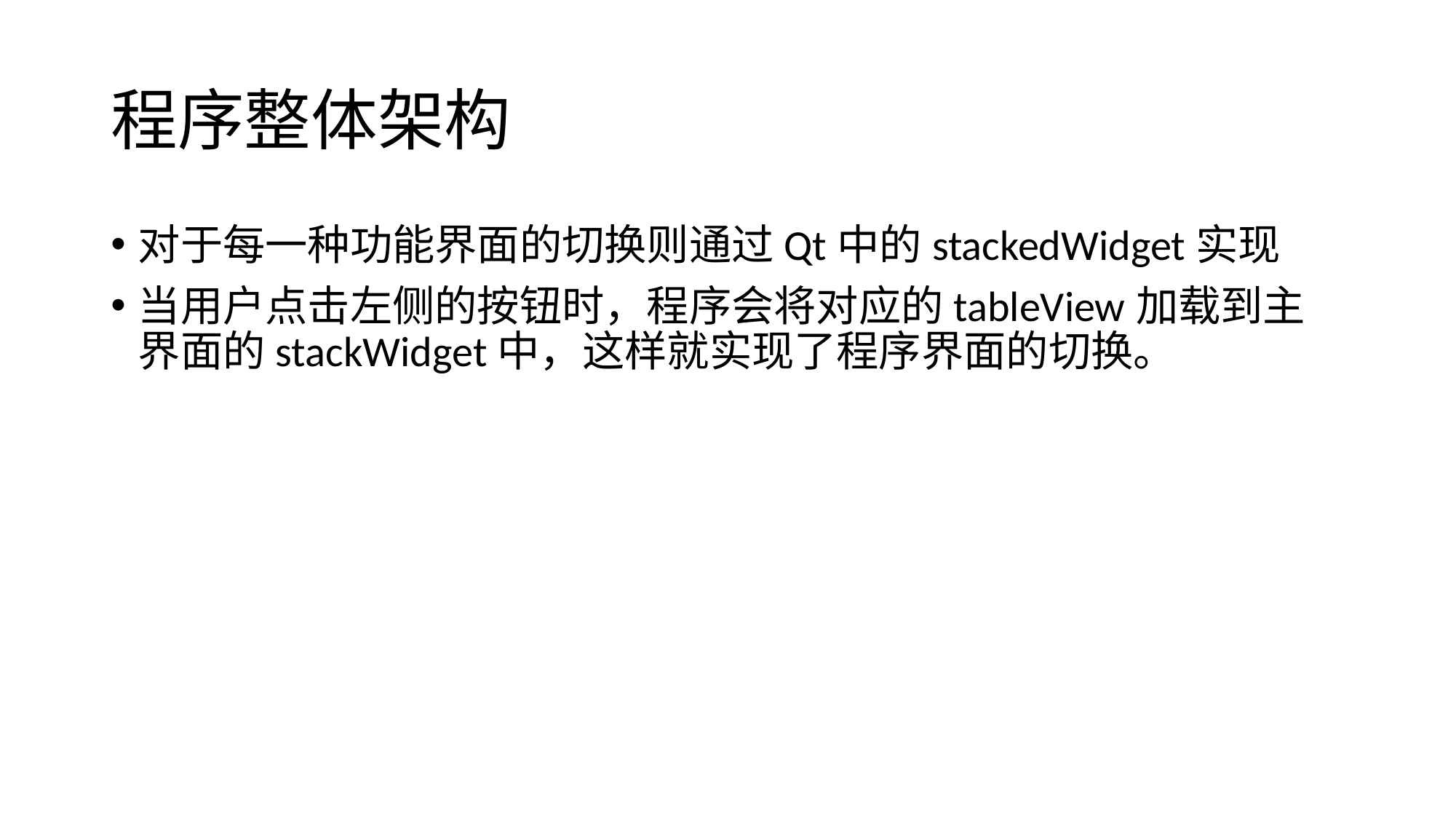

# 程序整体架构
对于每一种功能界面的切换则通过Qt中的stackedWidget实现
当用户点击左侧的按钮时，程序会将对应的tableView加载到主界面的stackWidget中，这样就实现了程序界面的切换。